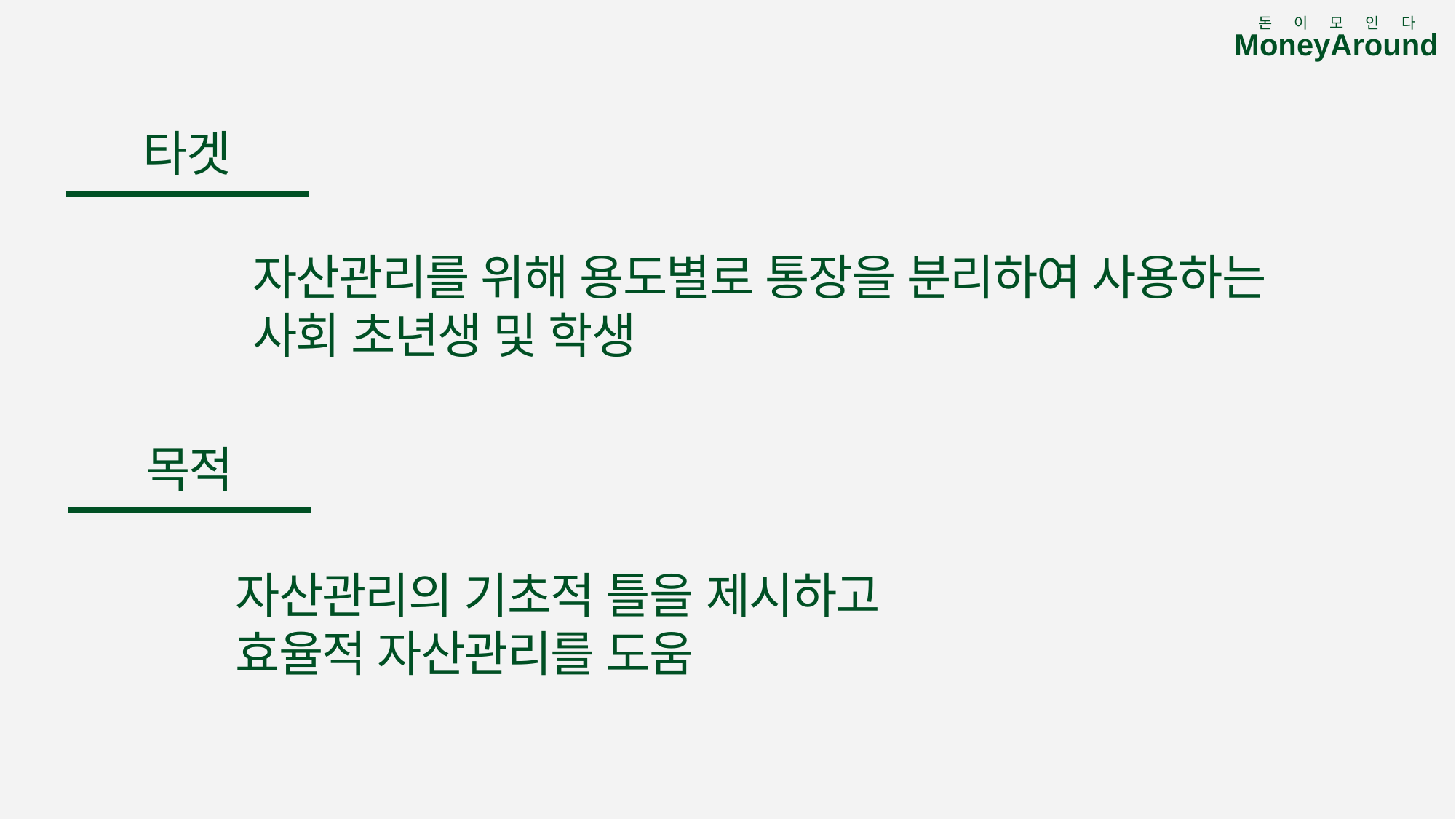

돈  이  모  인  다
MoneyAround
타겟
자산관리를 위해 용도별로 통장을 분리하여 사용하는
사회 초년생 및 학생
목적
자산관리의 기초적 틀을 제시하고
효율적 자산관리를 도움